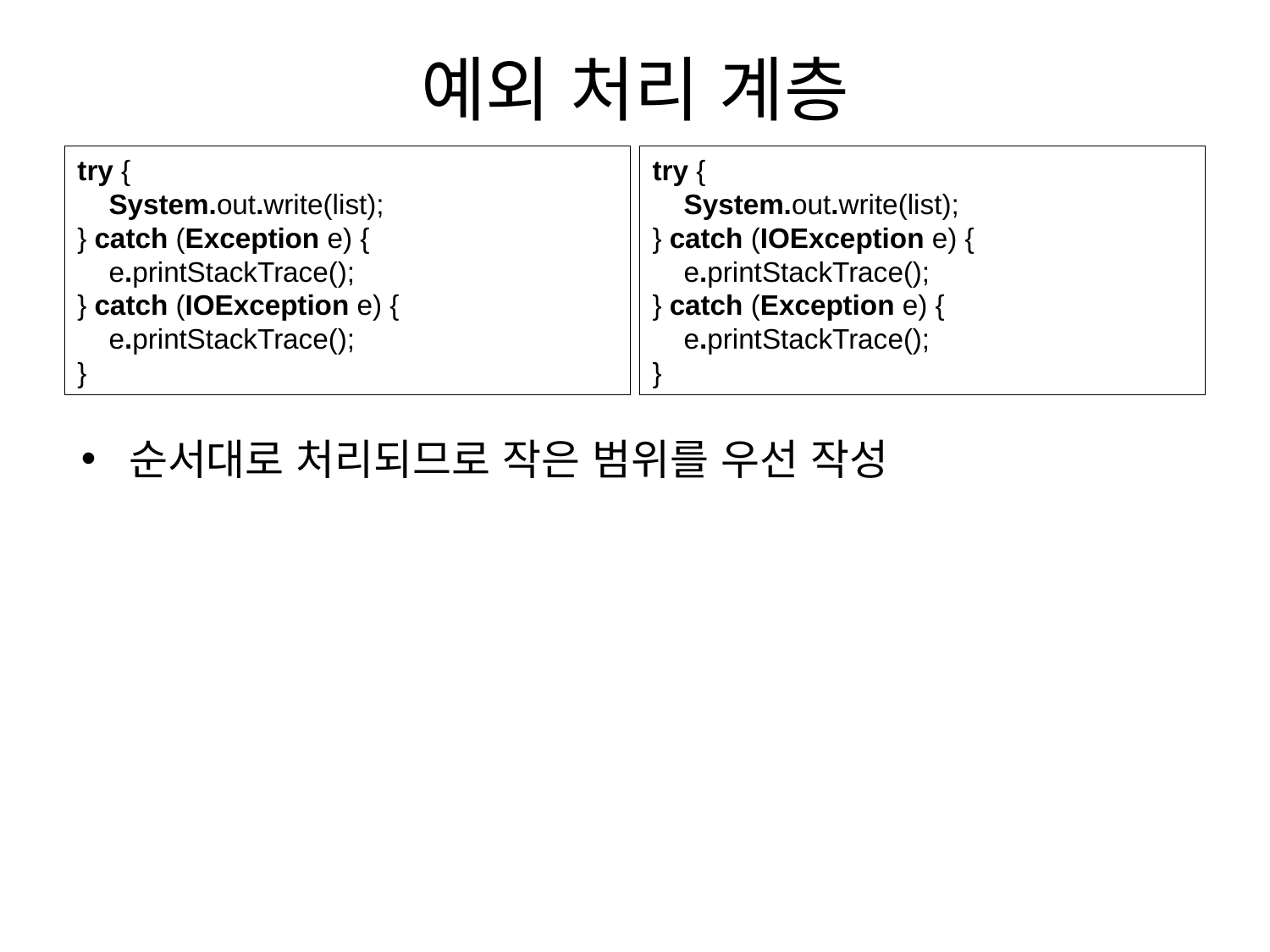

# 예외 처리 계층
try {
    System.out.write(list);
} catch (Exception e) {
    e.printStackTrace();
} catch (IOException e) {
    e.printStackTrace();
}
try {
    System.out.write(list);
} catch (IOException e) {
    e.printStackTrace();
} catch (Exception e) {
    e.printStackTrace();
}
순서대로 처리되므로 작은 범위를 우선 작성